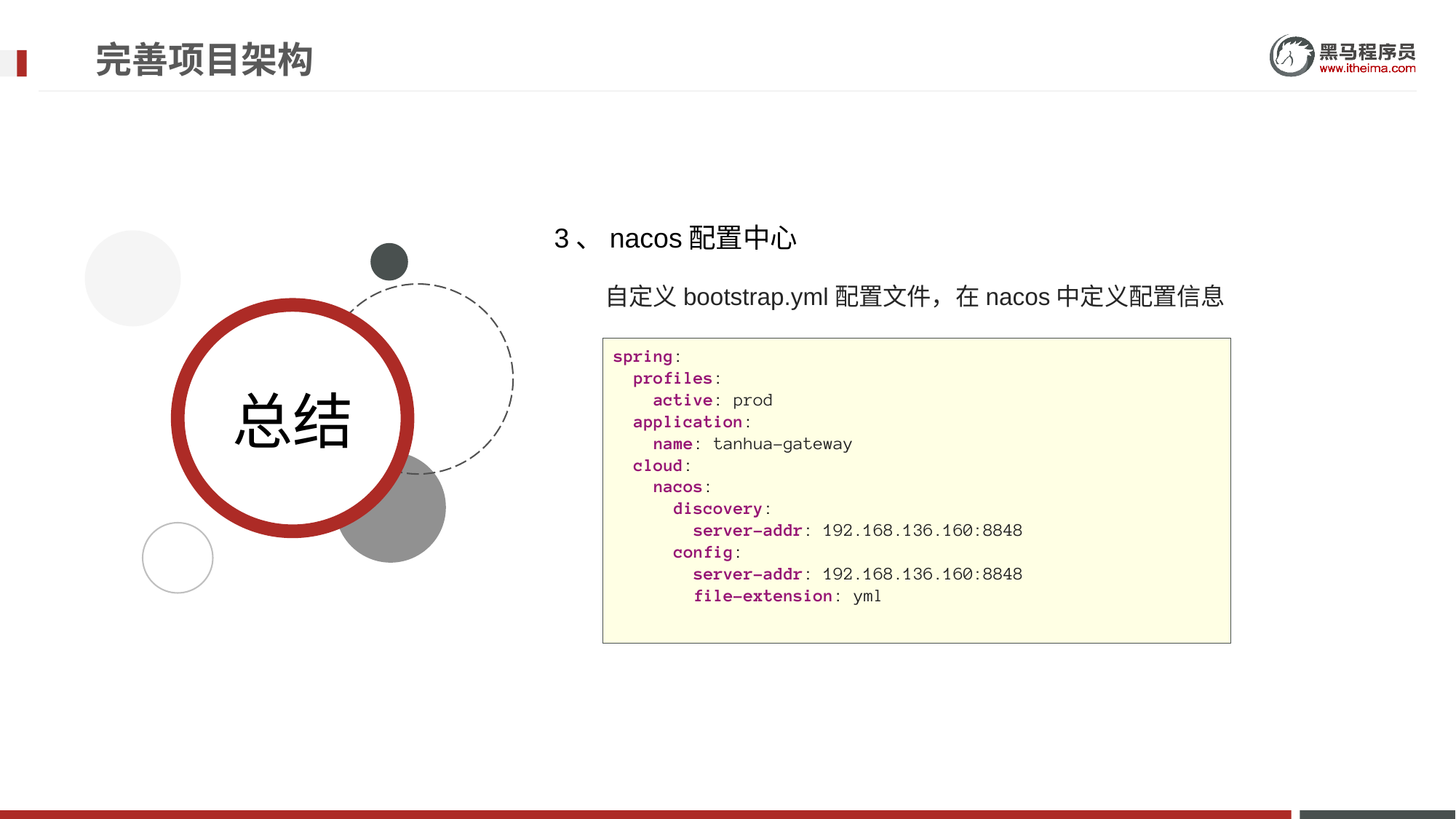

# 完善项目架构
3、nacos配置中心
自定义bootstrap.yml配置文件，在nacos中定义配置信息
spring:
  profiles:
    active: prod
  application:
    name: tanhua-gateway
  cloud:
    nacos:
      discovery:
        server-addr: 192.168.136.160:8848
      config:
        server-addr: 192.168.136.160:8848
        file-extension: yml